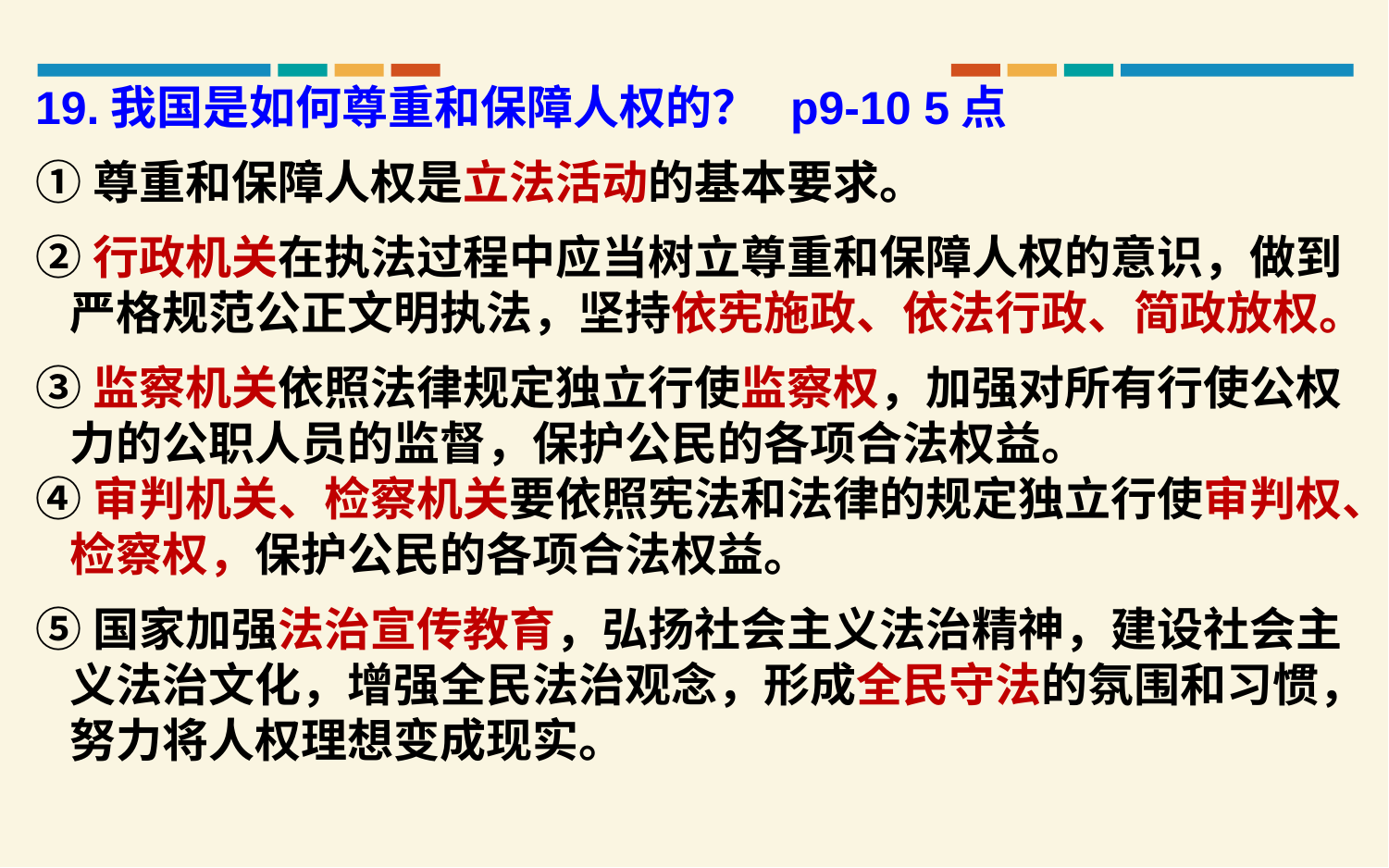

19.我国是如何尊重和保障人权的？  p9-10 5点
①尊重和保障人权是立法活动的基本要求。
②行政机关在执法过程中应当树立尊重和保障人权的意识，做到严格规范公正文明执法，坚持依宪施政、依法行政、简政放权。
③监察机关依照法律规定独立行使监察权，加强对所有行使公权力的公职人员的监督，保护公民的各项合法权益。
④审判机关、检察机关要依照宪法和法律的规定独立行使审判权、检察权，保护公民的各项合法权益。
⑤国家加强法治宣传教育，弘扬社会主义法治精神，建设社会主义法治文化，增强全民法治观念，形成全民守法的氛围和习惯，努力将人权理想变成现实。